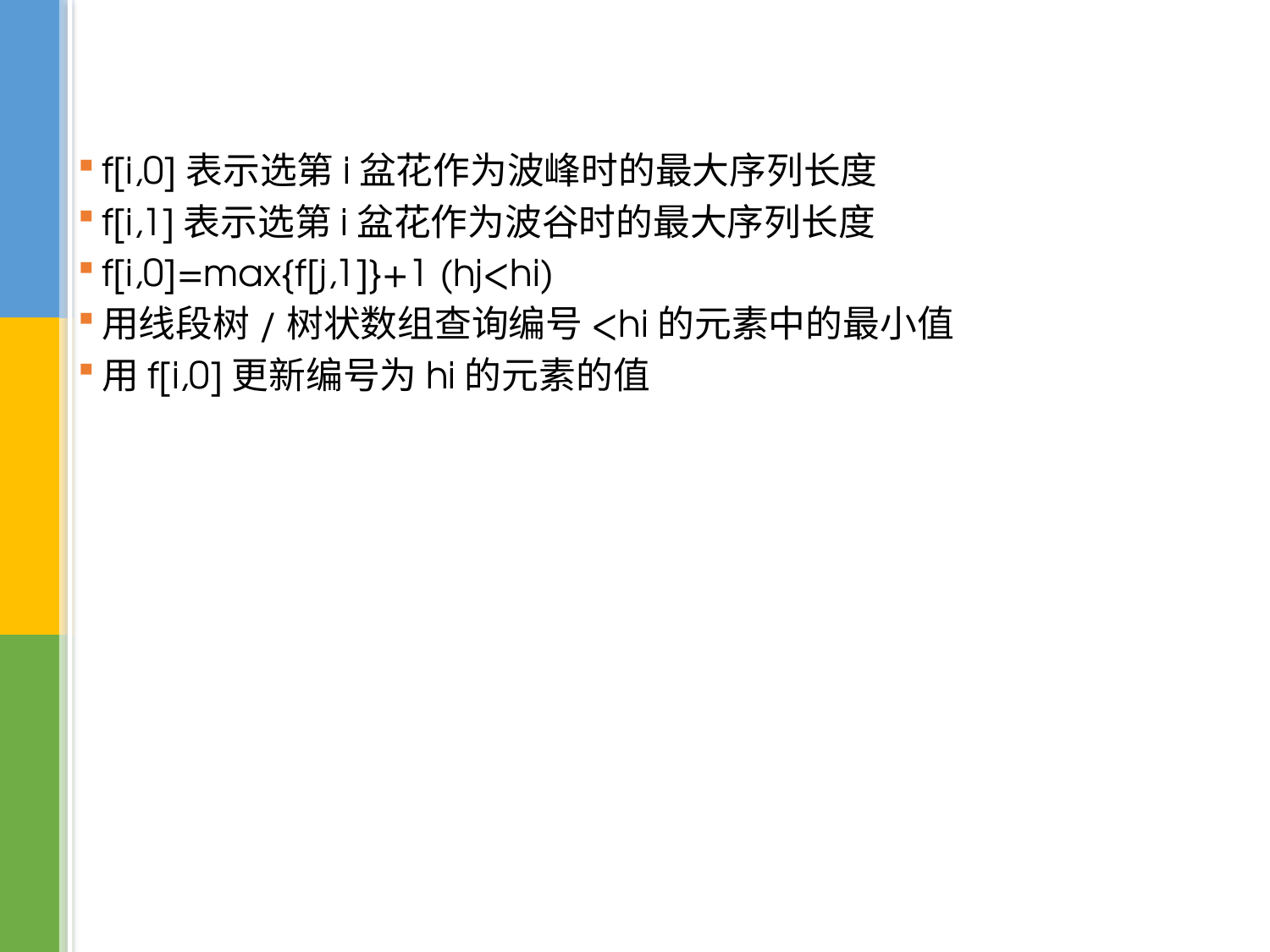

f[i,0]表示选第i盆花作为波峰时的最大序列长度
f[i,1]表示选第i盆花作为波谷时的最大序列长度
f[i,0]=max{f[j,1]}+1 (hj<hi)
用线段树/树状数组查询编号<hi的元素中的最小值
用f[i,0]更新编号为hi的元素的值